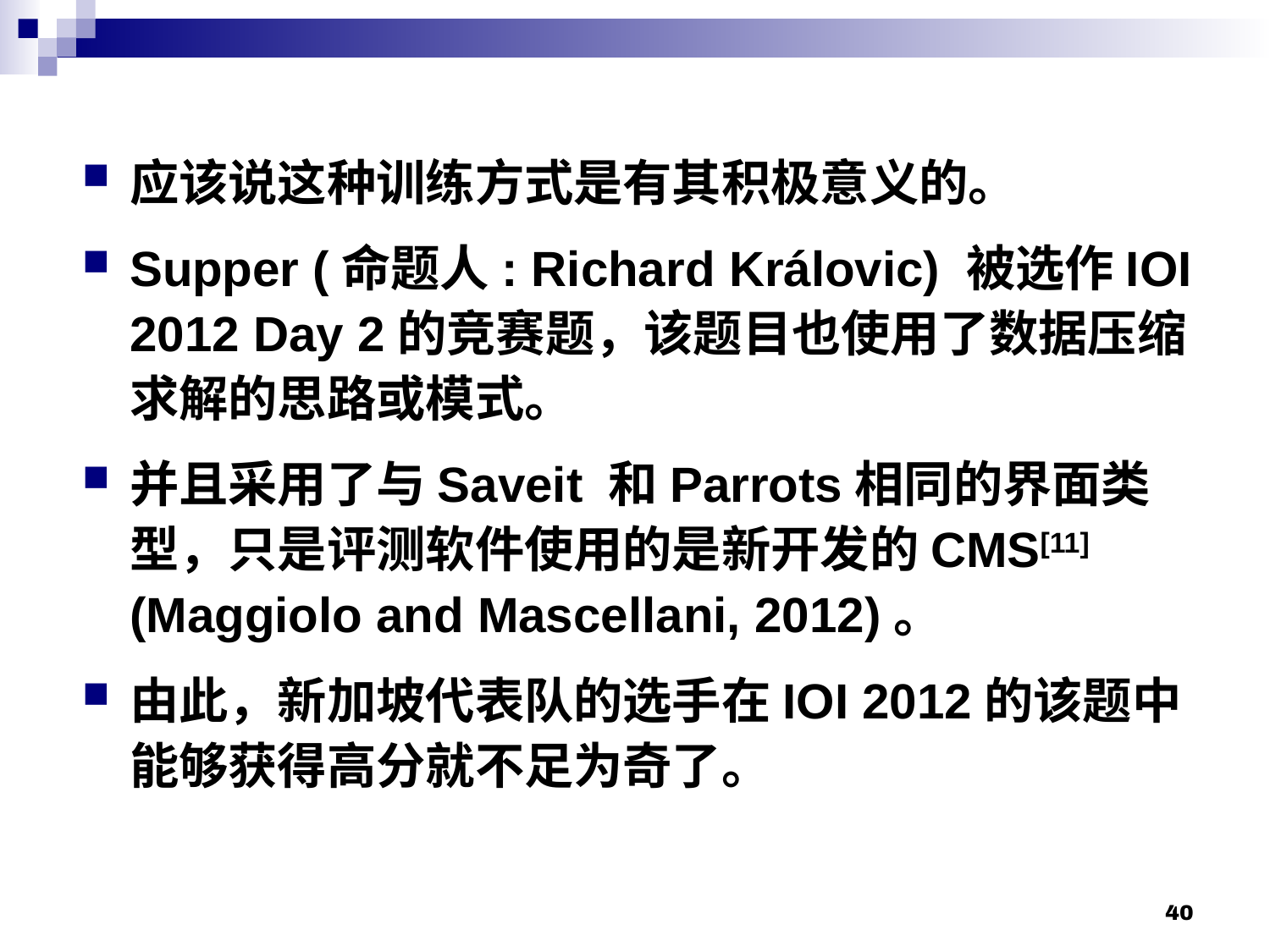

#
应该说这种训练方式是有其积极意义的。
Supper (命题人: Richard Královic) 被选作IOI 2012 Day 2的竞赛题，该题目也使用了数据压缩求解的思路或模式。
并且采用了与Saveit 和Parrots相同的界面类型，只是评测软件使用的是新开发的CMS[11] (Maggiolo and Mascellani, 2012)。
由此，新加坡代表队的选手在IOI 2012的该题中能够获得高分就不足为奇了。
40